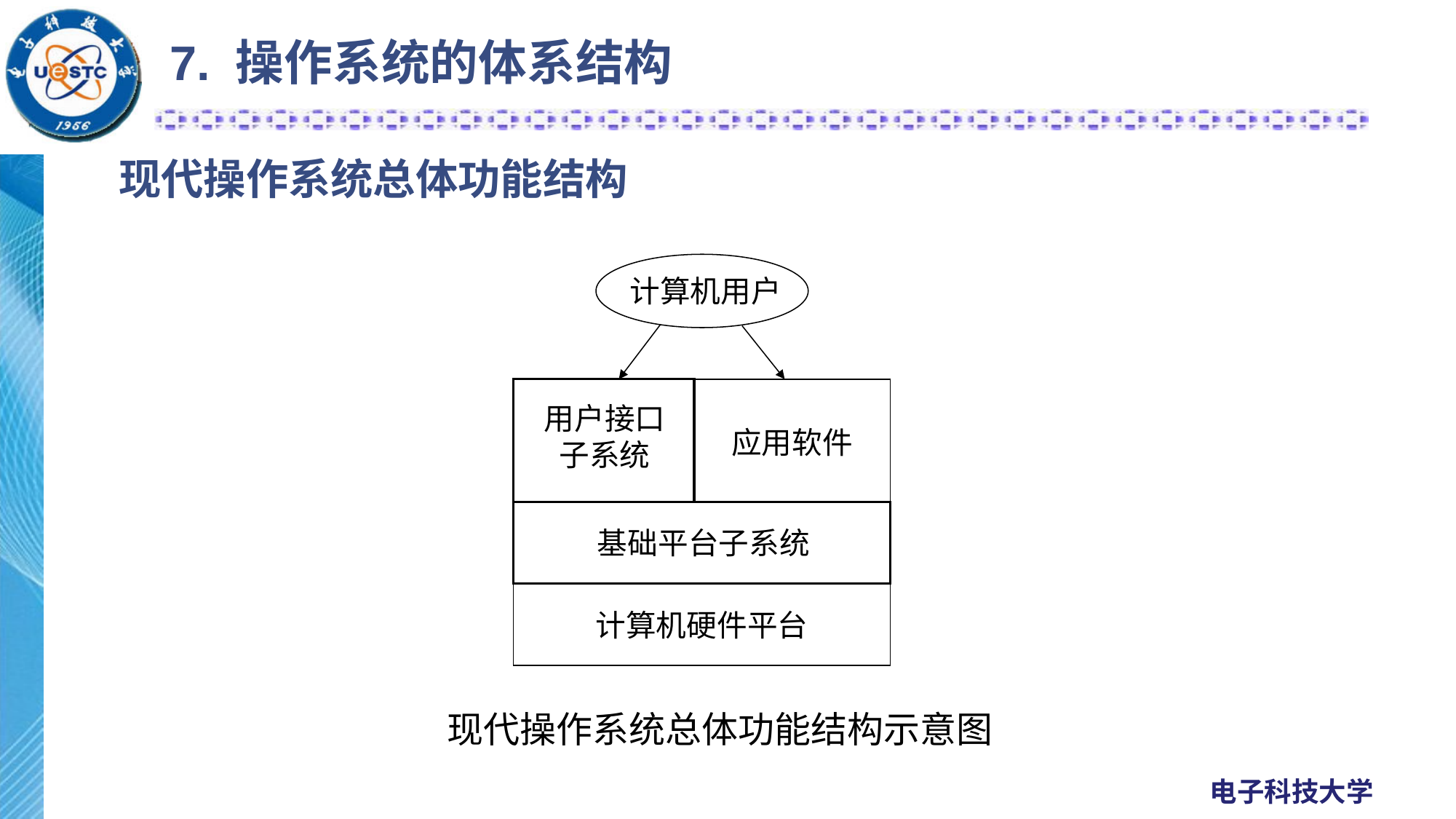

7. 操作系统的体系结构
# 现代操作系统总体功能结构

计算机用户
用户接口
子系统
应用软件
基础平台子系统
计算机硬件平台
现代操作系统总体功能结构示意图